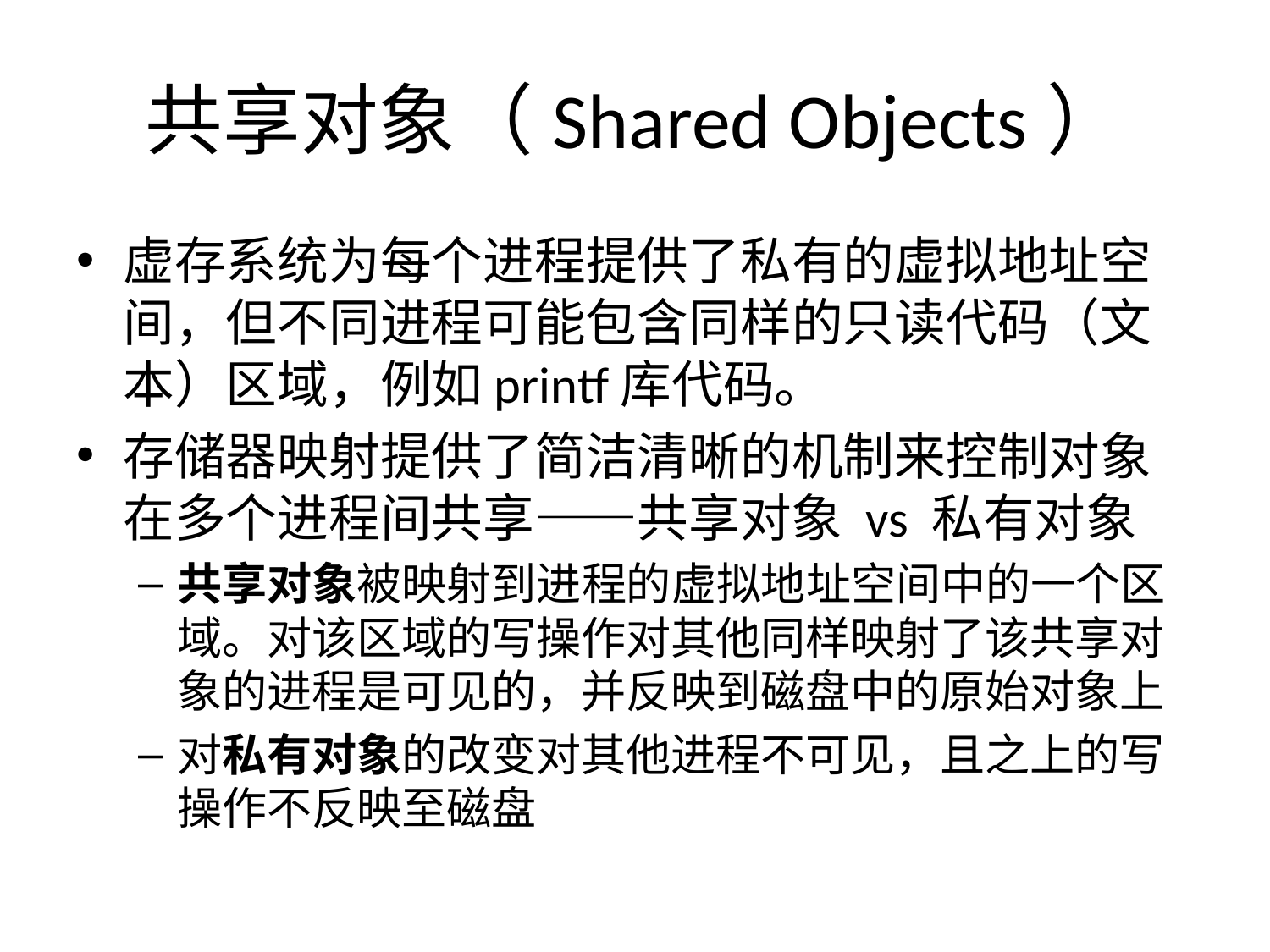

# 共享对象（Shared Objects）
虚存系统为每个进程提供了私有的虚拟地址空间，但不同进程可能包含同样的只读代码（文本）区域，例如printf库代码。
存储器映射提供了简洁清晰的机制来控制对象在多个进程间共享——共享对象 vs 私有对象
共享对象被映射到进程的虚拟地址空间中的一个区域。对该区域的写操作对其他同样映射了该共享对象的进程是可见的，并反映到磁盘中的原始对象上
对私有对象的改变对其他进程不可见，且之上的写操作不反映至磁盘